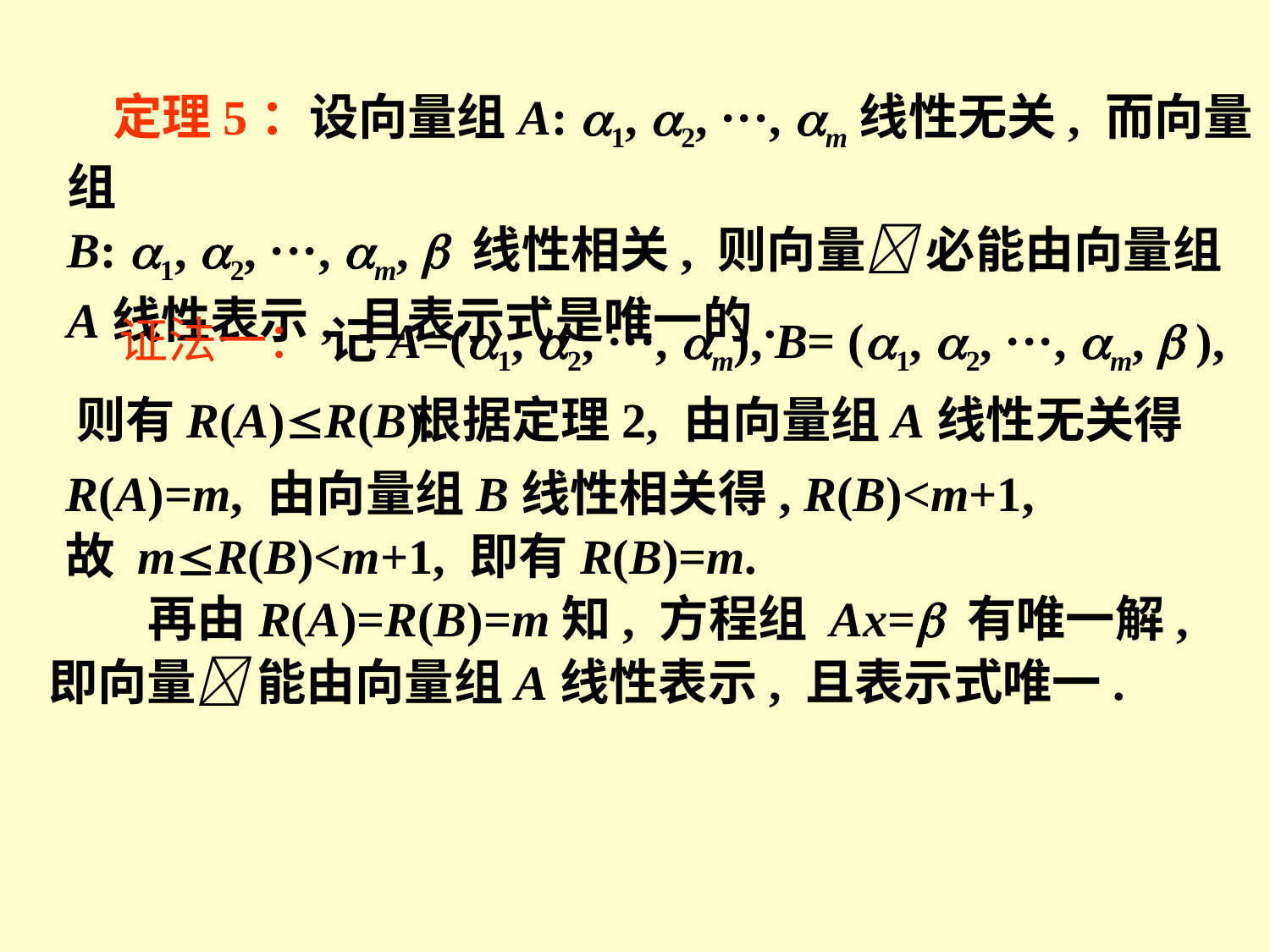

定理5：设向量组A: α1, α2, ···, αm线性无关, 而向量组
B: α1, α2, ···, αm, β 线性相关, 则向量β 必能由向量组A线性表示, 且表示式是唯一的.
证法一： 记A=(α1, α2, ···, αm), B= (α1, α2, ···, αm, β ),
则有R(A)≤R(B).
根据定理2, 由向量组A线性无关得
R(A)=m, 由向量组B线性相关得, R(B)<m+1,
故 m≤R(B)<m+1, 即有R(B)=m.
再由R(A)=R(B)=m知, 方程组 Ax=β 有唯一解,
即向量β 能由向量组A线性表示, 且表示式唯一.